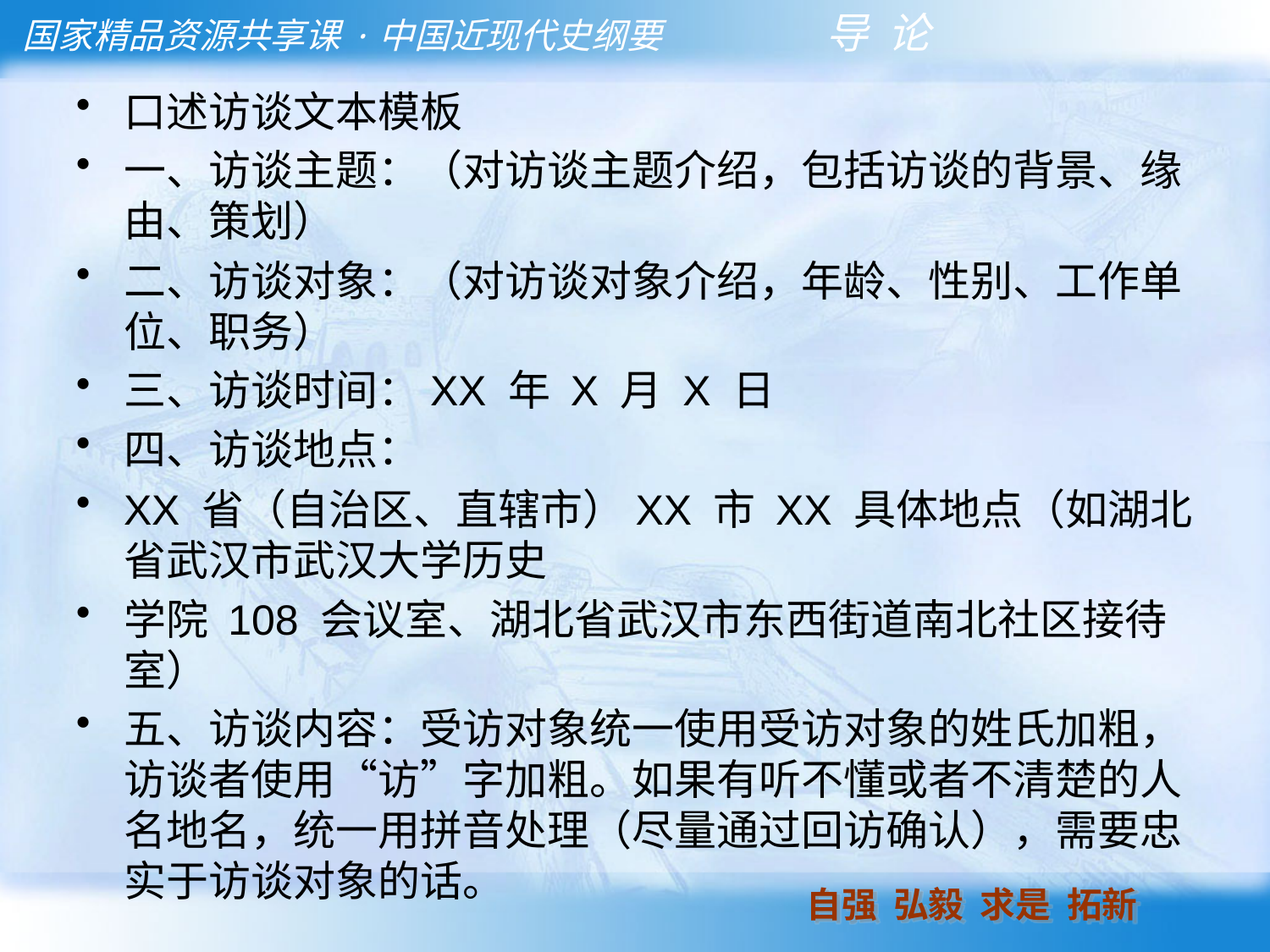

口述访谈文本模板
一、访谈主题：（对访谈主题介绍，包括访谈的背景、缘由、策划）
二、访谈对象：（对访谈对象介绍，年龄、性别、工作单位、职务）
三、访谈时间：XX 年 X 月 X 日
四、访谈地点：
XX 省（自治区、直辖市）XX 市 XX 具体地点（如湖北省武汉市武汉大学历史
学院 108 会议室、湖北省武汉市东西街道南北社区接待室）
五、访谈内容：受访对象统一使用受访对象的姓氏加粗，访谈者使用“访”字加粗。如果有听不懂或者不清楚的人名地名，统一用拼音处理（尽量通过回访确认），需要忠实于访谈对象的话。